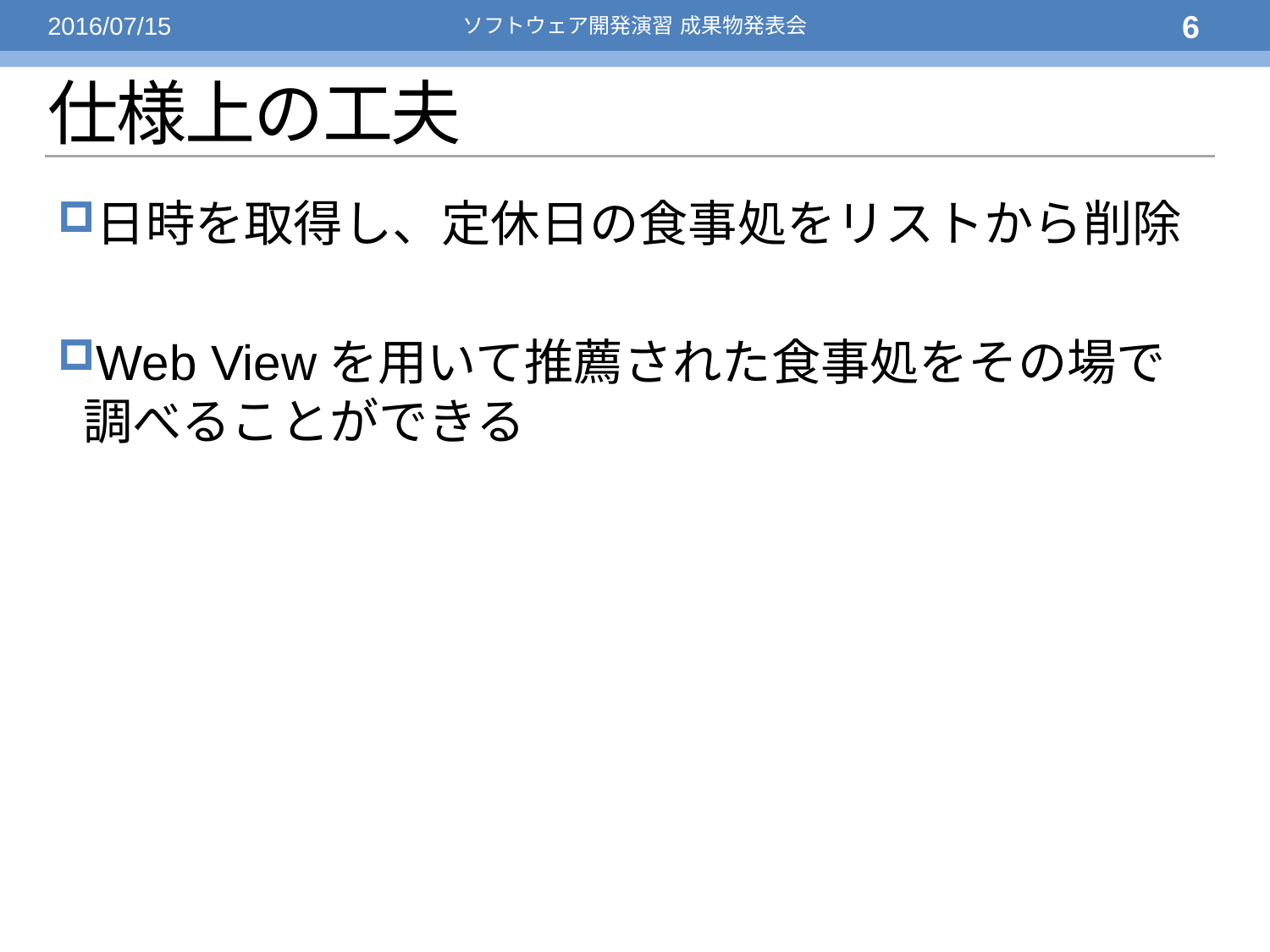

2016/07/15
ソフトウェア開発演習 成果物発表会
6
# 仕様上の工夫
日時を取得し、定休日の食事処をリストから削除

Web Viewを用いて推薦された食事処をその場で調べることができる